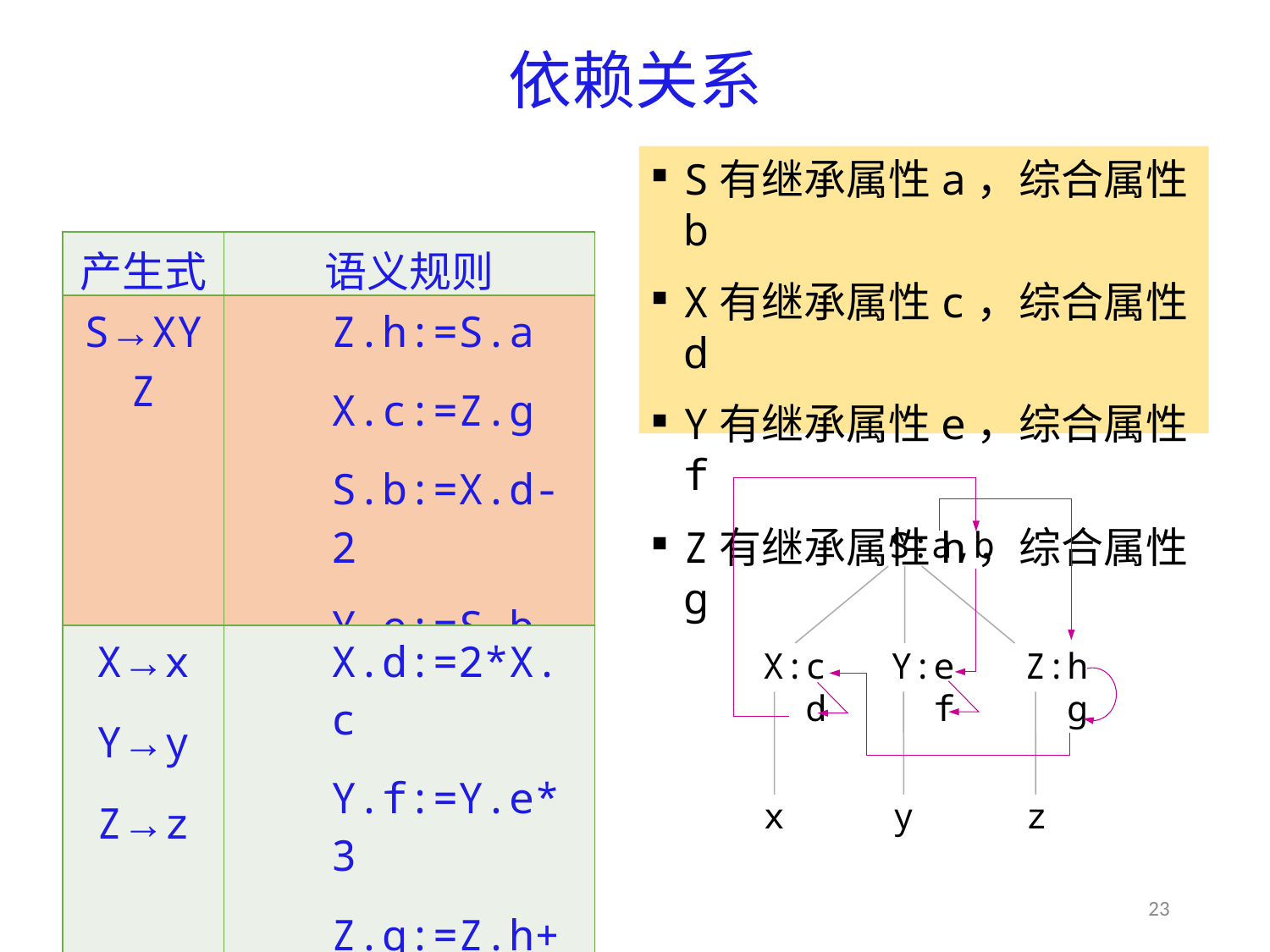

# 依赖关系
S有继承属性a，综合属性b
X有继承属性c，综合属性d
Y有继承属性e，综合属性f
Z有继承属性h，综合属性g
| 产生式 | 语义规则 |
| --- | --- |
| S→XYZ | Z.h:=S.a X.c:=Z.g S.b:=X.d-2 Y.e:=S.b |
| X→x Y→y Z→z | X.d:=2\*X.c Y.f:=Y.e\*3 Z.g:=Z.h+1 |

S:a,b

X:c
  d
Y:e
  f
Z:h
  g

y
x
z
23